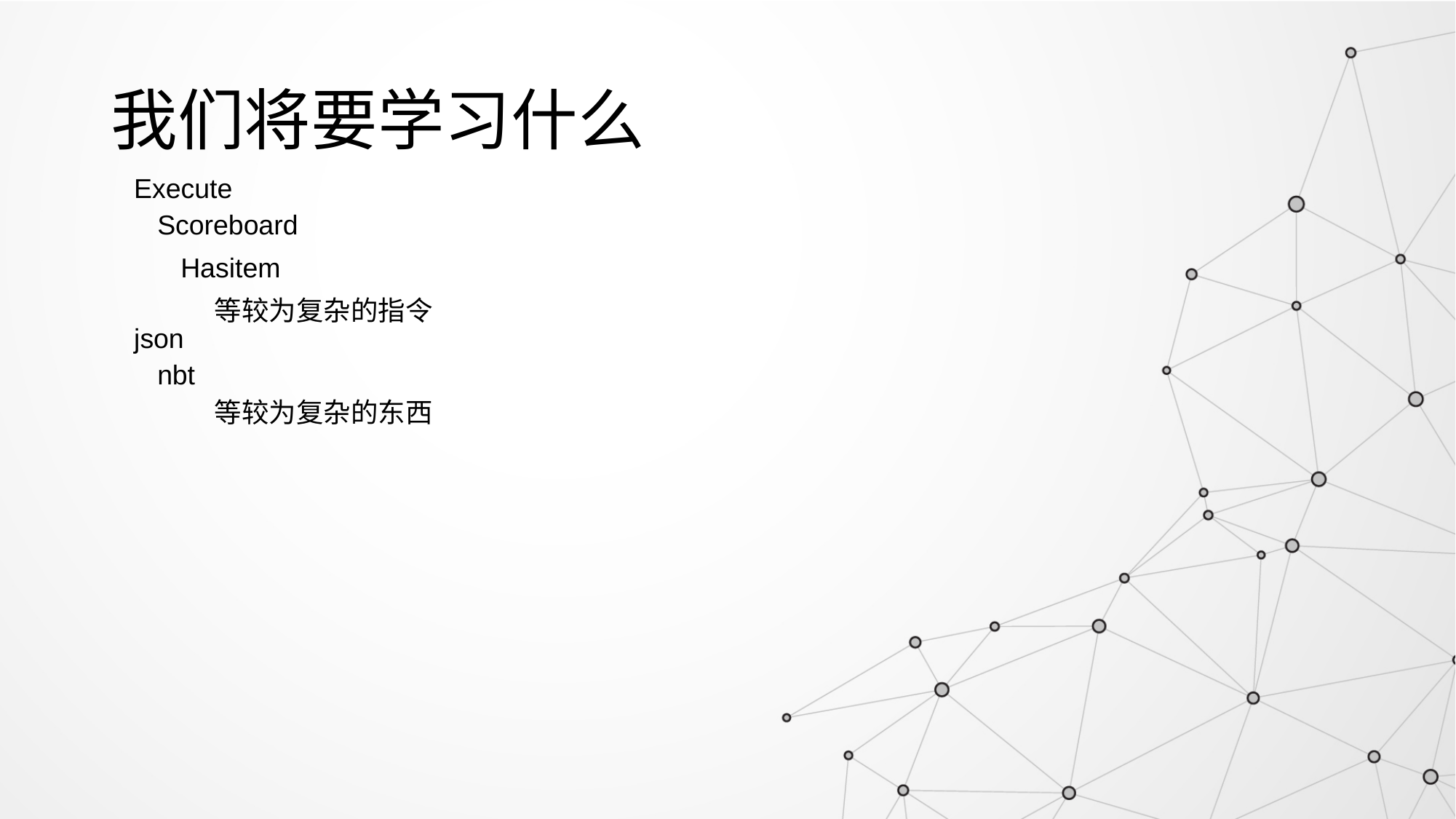

# 我们将要学习什么
Execute
Scoreboard
Hasitem
等较为复杂的指令
json
nbt
等较为复杂的东西